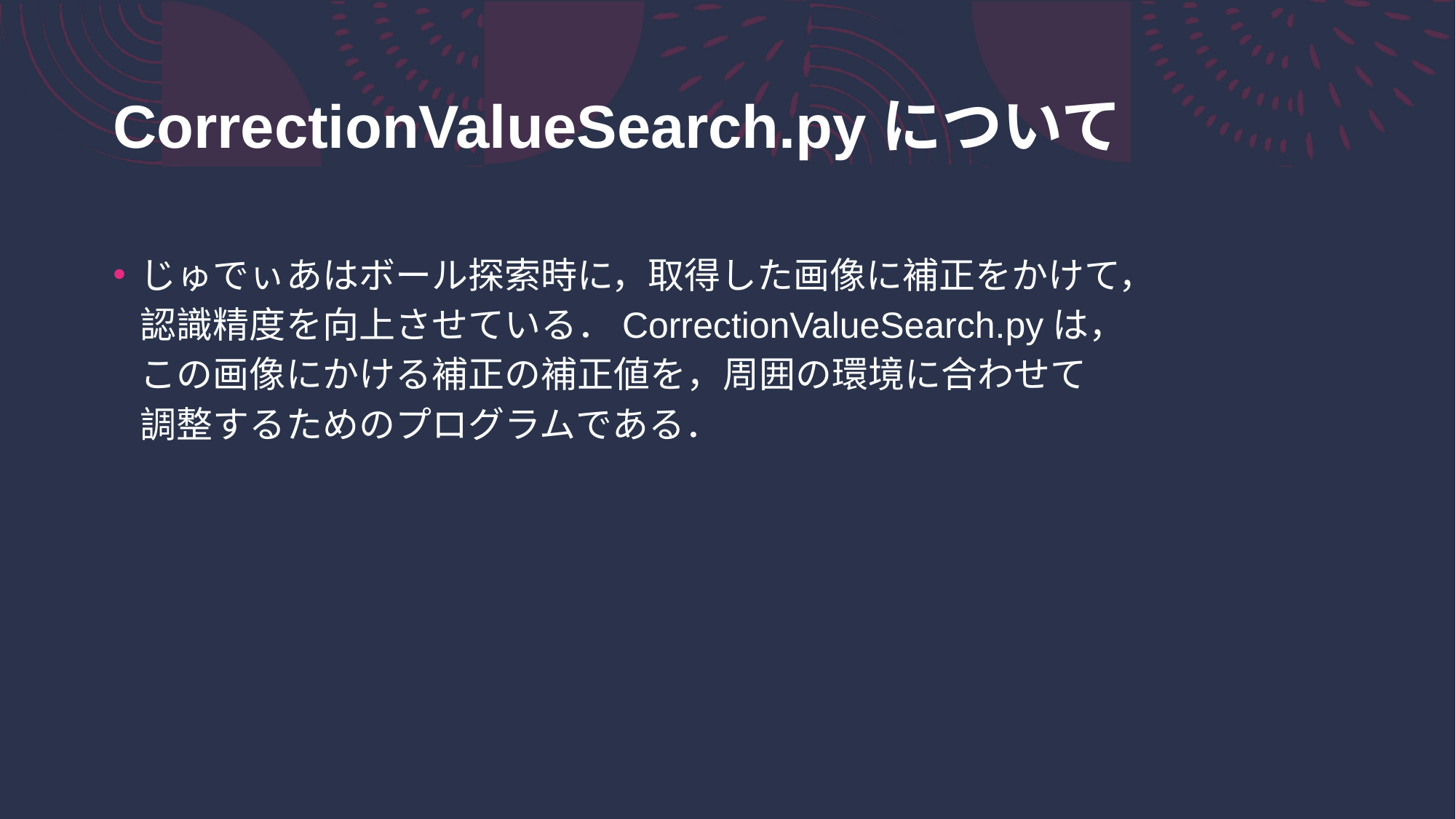

# CorrectionValueSearch.pyについて
じゅでぃあはボール探索時に，取得した画像に補正をかけて，
認識精度を向上させている．CorrectionValueSearch.pyは，
この画像にかける補正の補正値を，周囲の環境に合わせて
調整するためのプログラムである．